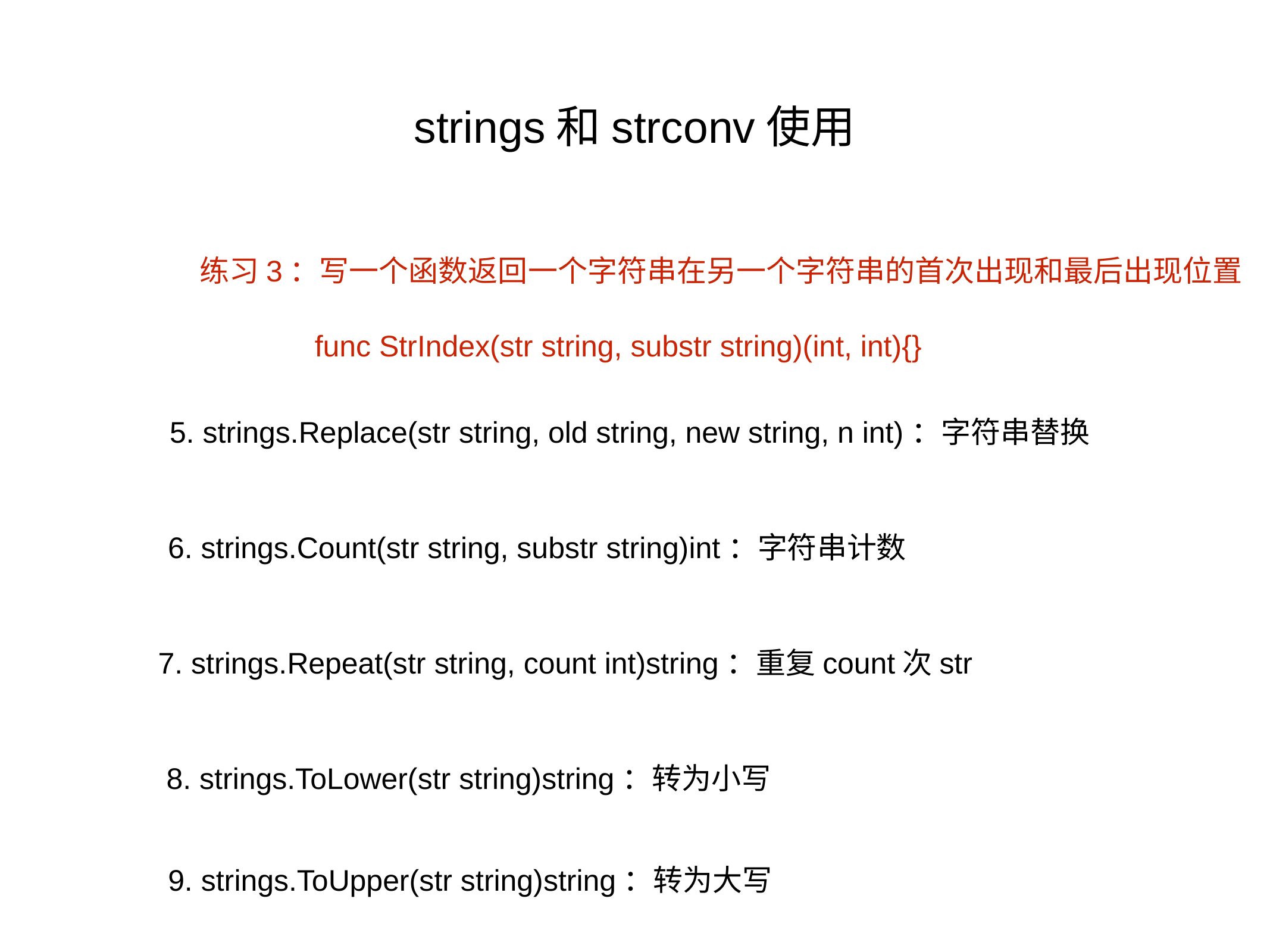

strings和strconv使用
练习3：写一个函数返回一个字符串在另一个字符串的首次出现和最后出现位置
func StrIndex(str string, substr string)(int, int){}
5. strings.Replace(str string, old string, new string, n int)：字符串替换
6. strings.Count(str string, substr string)int：字符串计数
7. strings.Repeat(str string, count int)string：重复count次str
8. strings.ToLower(str string)string：转为小写
9. strings.ToUpper(str string)string：转为大写